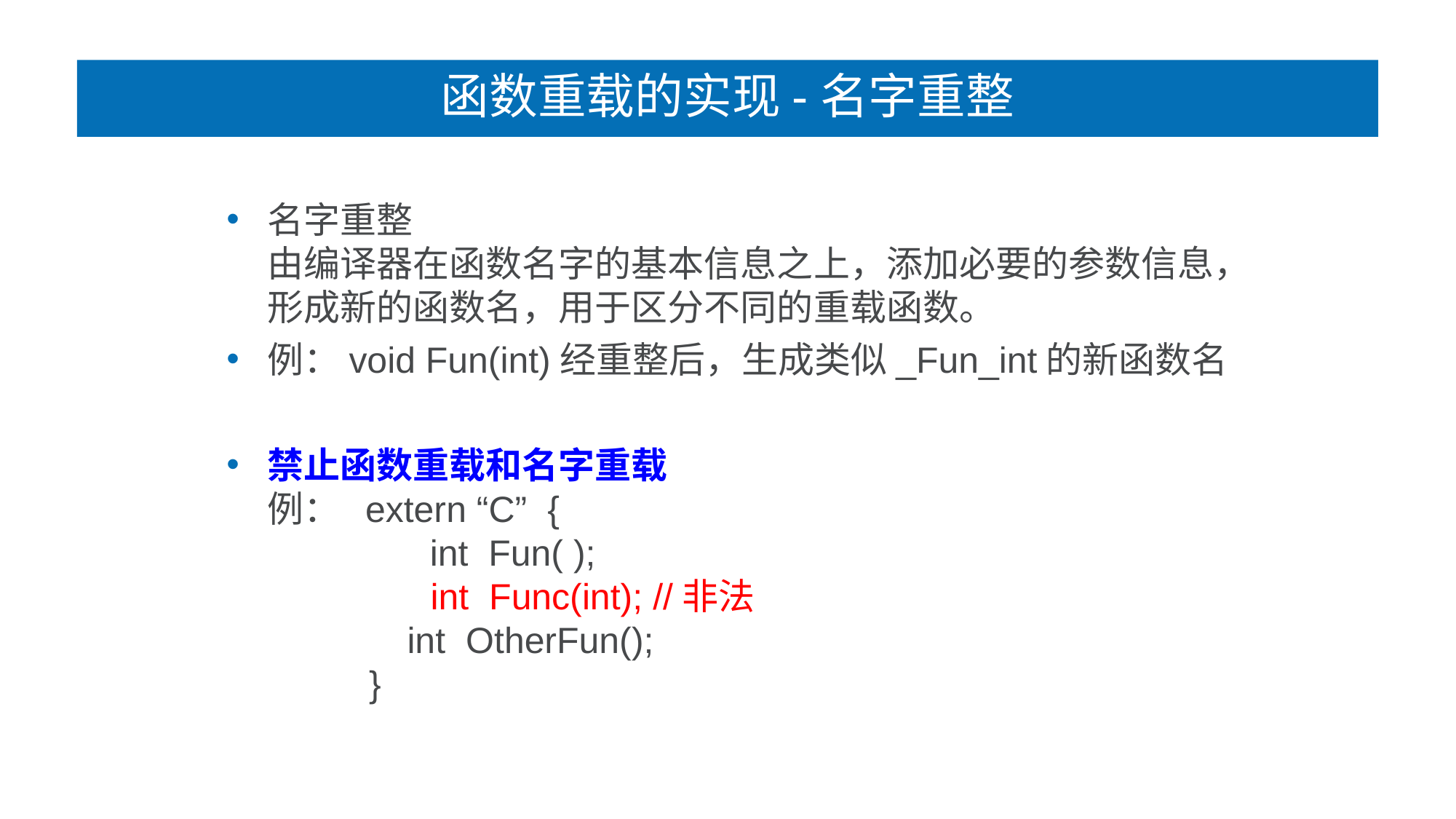

# 函数重载的实现-名字重整
名字重整
由编译器在函数名字的基本信息之上，添加必要的参数信息，形成新的函数名，用于区分不同的重载函数。
例：void Fun(int)经重整后，生成类似_Fun_int的新函数名

禁止函数重载和名字重载
例：  extern “C”  {
                int  Fun( );
                int  Func(int); //非法
                int  OtherFun();
          }